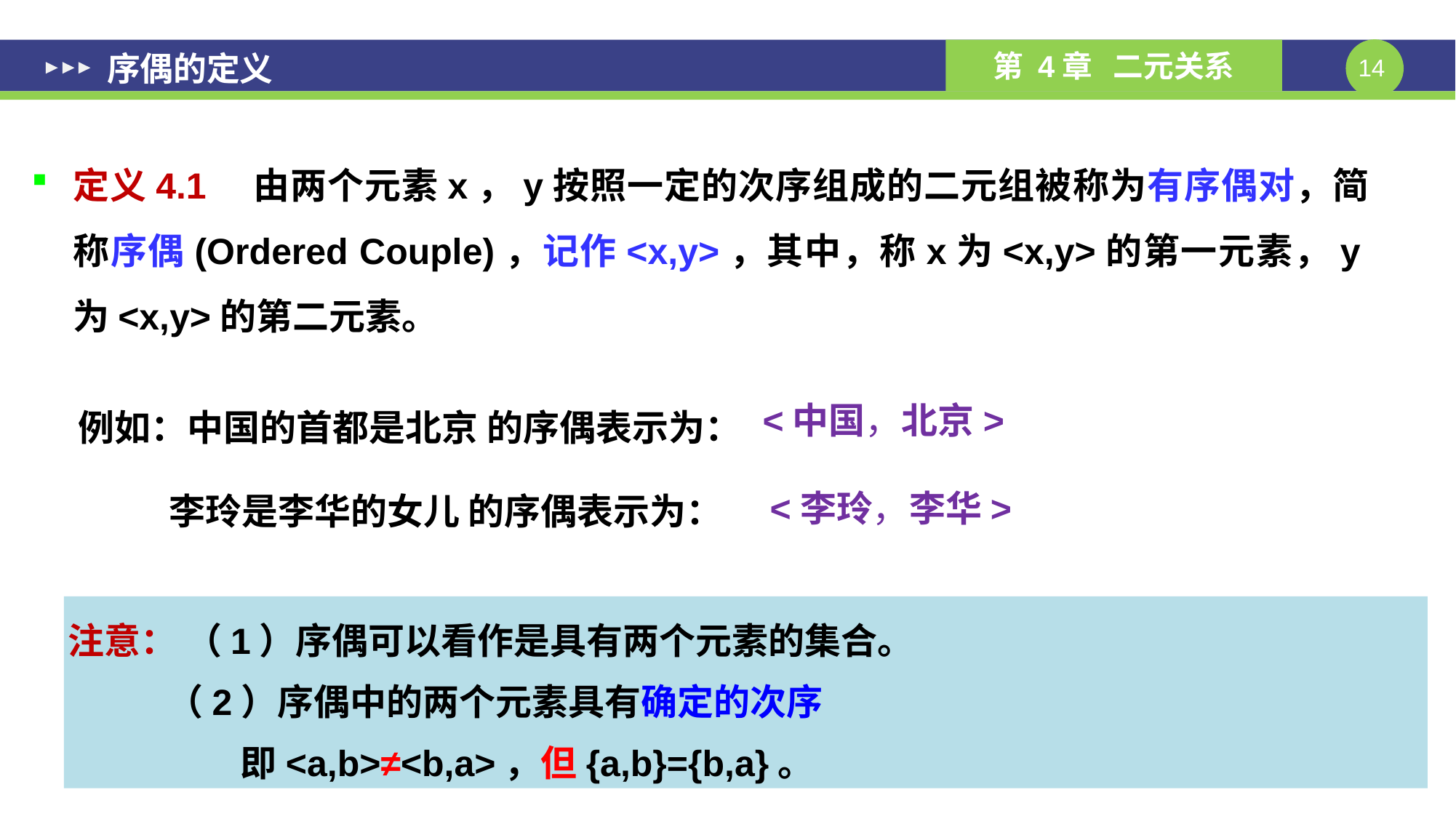

# 序偶的定义
定义4.1　由两个元素x，y按照一定的次序组成的二元组被称为有序偶对，简称序偶(Ordered Couple)，记作<x,y>，其中，称x为<x,y>的第一元素，y为<x,y>的第二元素。
例如：中国的首都是北京 的序偶表示为：
          李玲是李华的女儿 的序偶表示为：

<中国，北京>
<李玲，李华>
注意： （1）序偶可以看作是具有两个元素的集合。
           （2）序偶中的两个元素具有确定的次序
                    即<a,b>≠<b,a>，但{a,b}={b,a}。